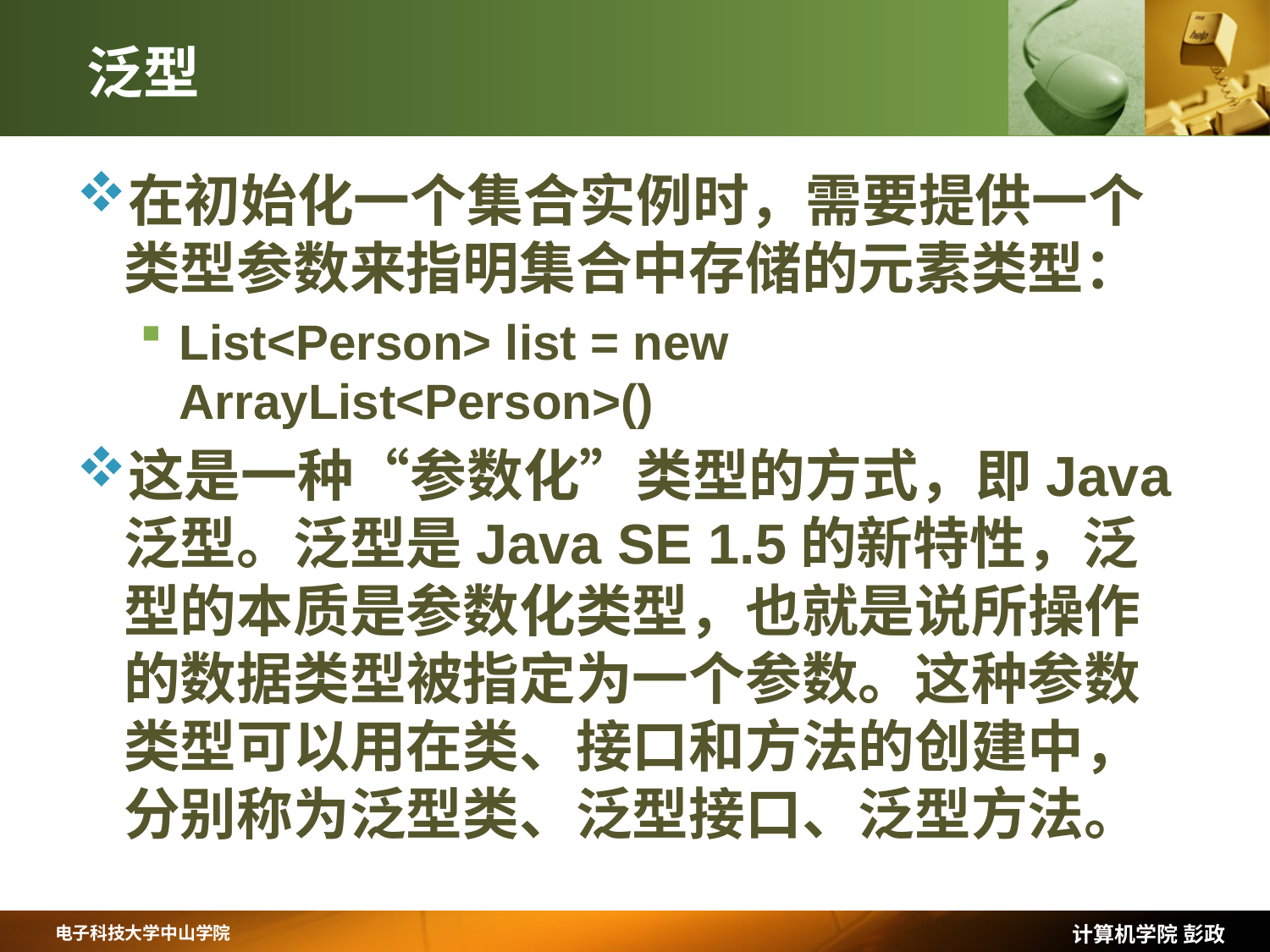

# 泛型
在初始化一个集合实例时，需要提供一个类型参数来指明集合中存储的元素类型：
List<Person> list = new ArrayList<Person>()
这是一种“参数化”类型的方式，即Java泛型。泛型是Java SE 1.5的新特性，泛型的本质是参数化类型，也就是说所操作的数据类型被指定为一个参数。这种参数类型可以用在类、接口和方法的创建中，分别称为泛型类、泛型接口、泛型方法。
计算机学院 彭政
电子科技大学中山学院